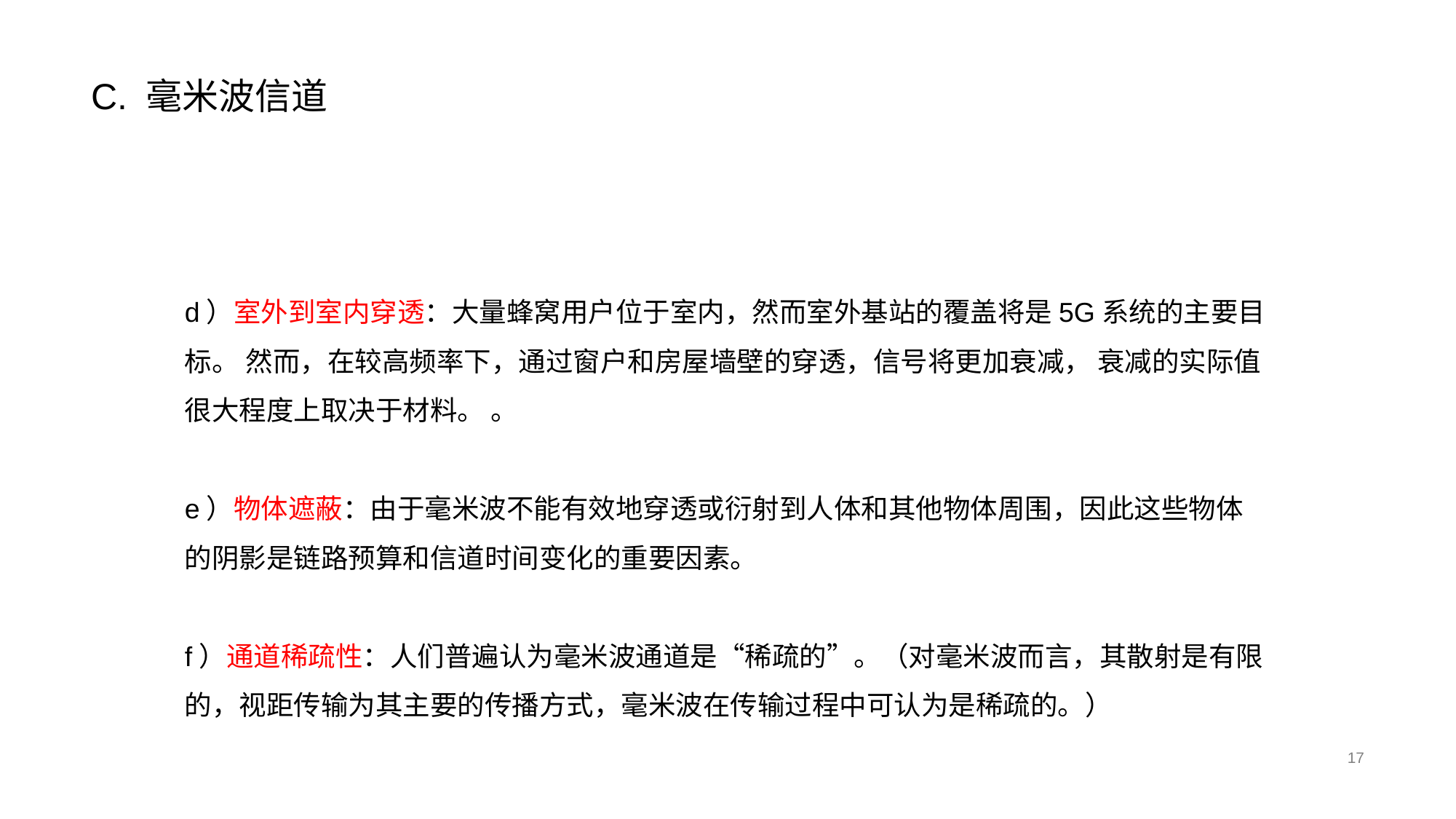

# C. 毫米波信道
d）室外到室内穿透：大量蜂窝用户位于室内，然而室外基站的覆盖将是5G系统的主要目标。 然而，在较高频率下，通过窗户和房屋墙壁的穿透，信号将更加衰减， 衰减的实际值很大程度上取决于材料。 。

e）物体遮蔽：由于毫米波不能有效地穿透或衍射到人体和其他物体周围，因此这些物体的阴影是链路预算和信道时间变化的重要因素。

f）通道稀疏性：人们普遍认为毫米波通道是“稀疏的”。（对毫米波而言，其散射是有限的，视距传输为其主要的传播方式，毫米波在传输过程中可认为是稀疏的。）
17